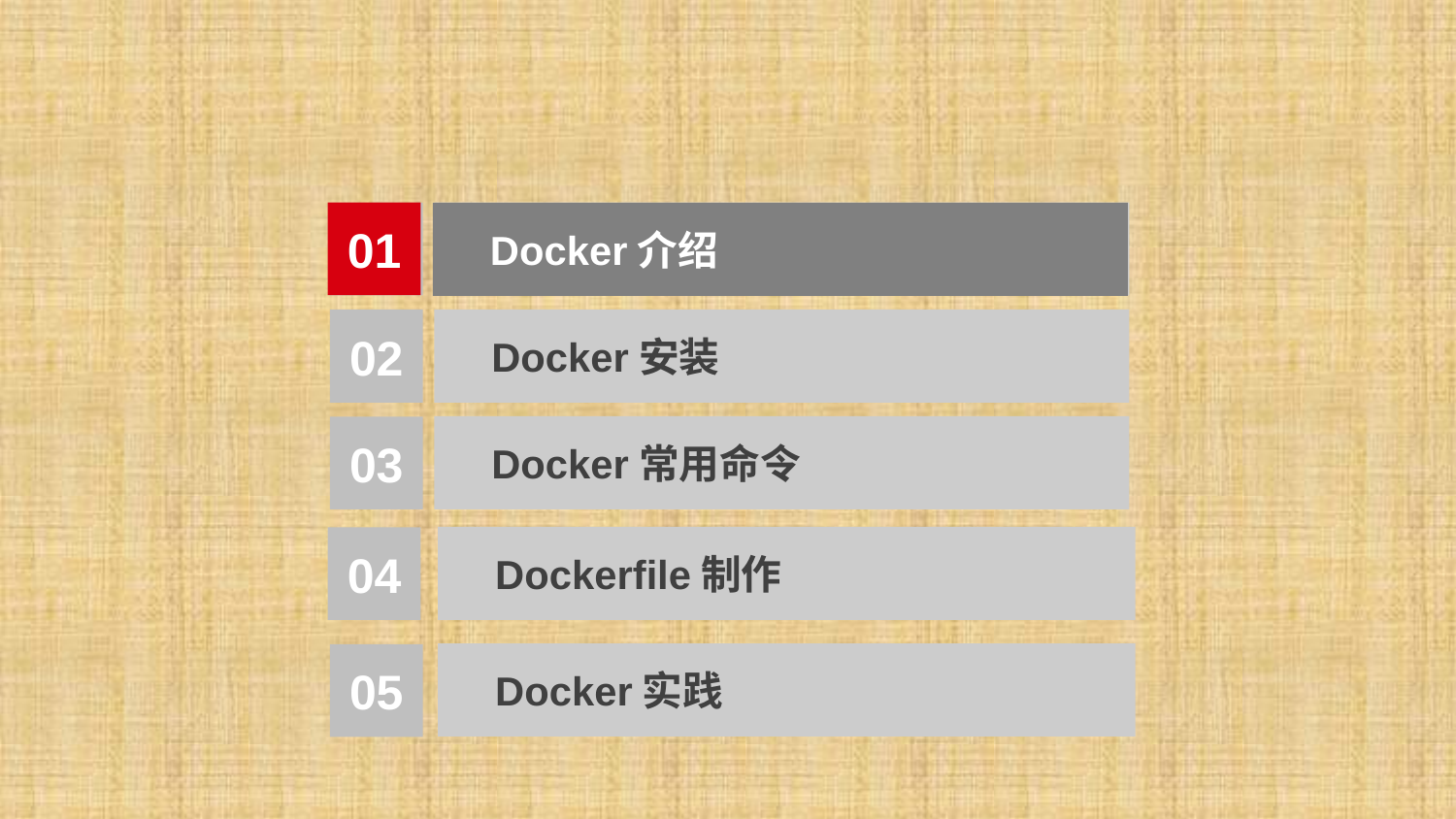

目录文字
01
01
Docker介绍
02
Docker安装
Docker常用命令
03
Dockerfile制作
04
Docker实践
05